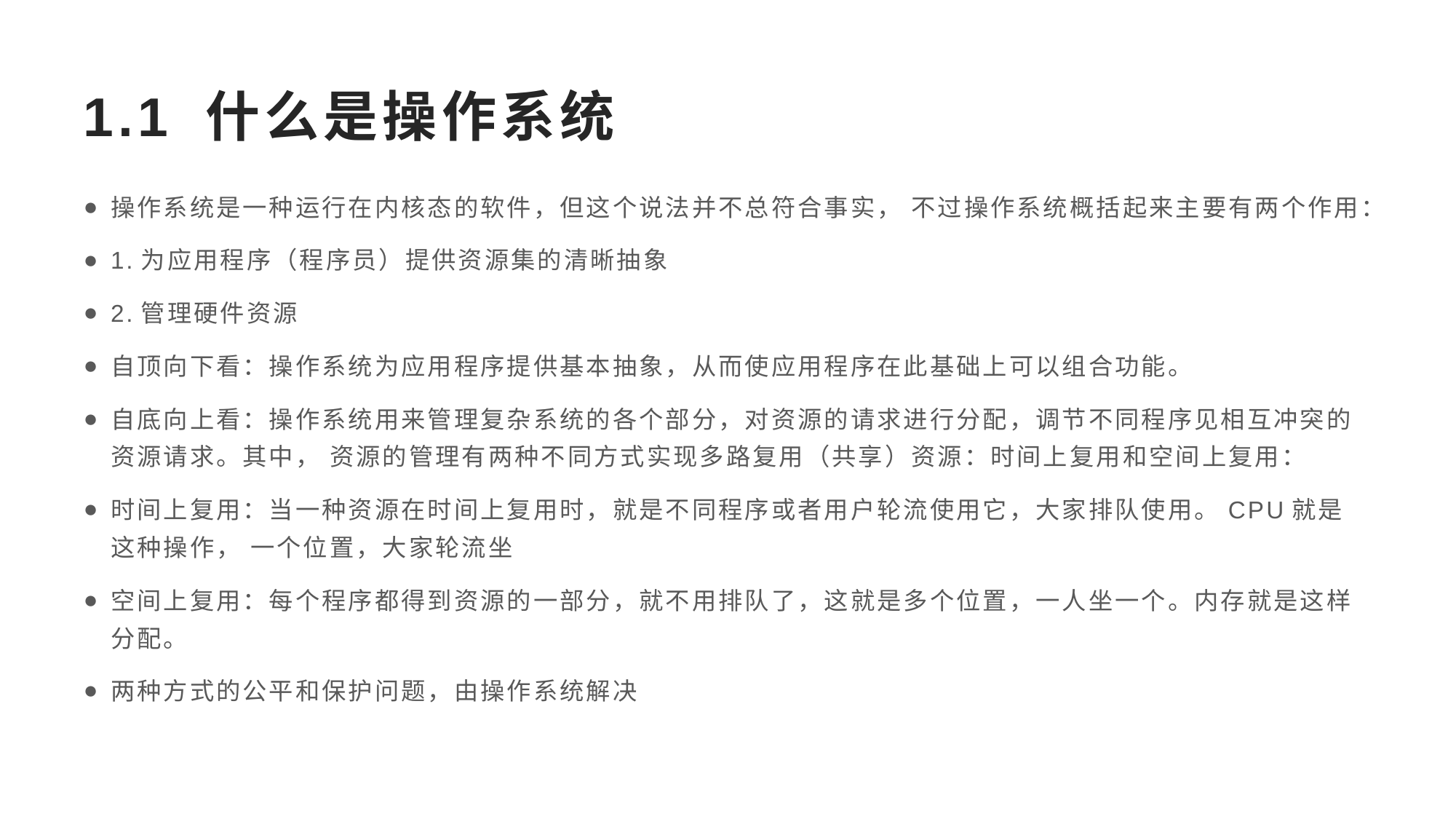

# 1.1 什么是操作系统
操作系统是一种运行在内核态的软件，但这个说法并不总符合事实， 不过操作系统概括起来主要有两个作用：
1.为应用程序（程序员）提供资源集的清晰抽象
2.管理硬件资源
自顶向下看：操作系统为应用程序提供基本抽象，从而使应用程序在此基础上可以组合功能。
自底向上看：操作系统用来管理复杂系统的各个部分，对资源的请求进行分配，调节不同程序见相互冲突的资源请求。其中， 资源的管理有两种不同方式实现多路复用（共享）资源：时间上复用和空间上复用：
时间上复用：当一种资源在时间上复用时，就是不同程序或者用户轮流使用它，大家排队使用。CPU就是这种操作， 一个位置，大家轮流坐
空间上复用：每个程序都得到资源的一部分，就不用排队了，这就是多个位置，一人坐一个。内存就是这样分配。
两种方式的公平和保护问题，由操作系统解决